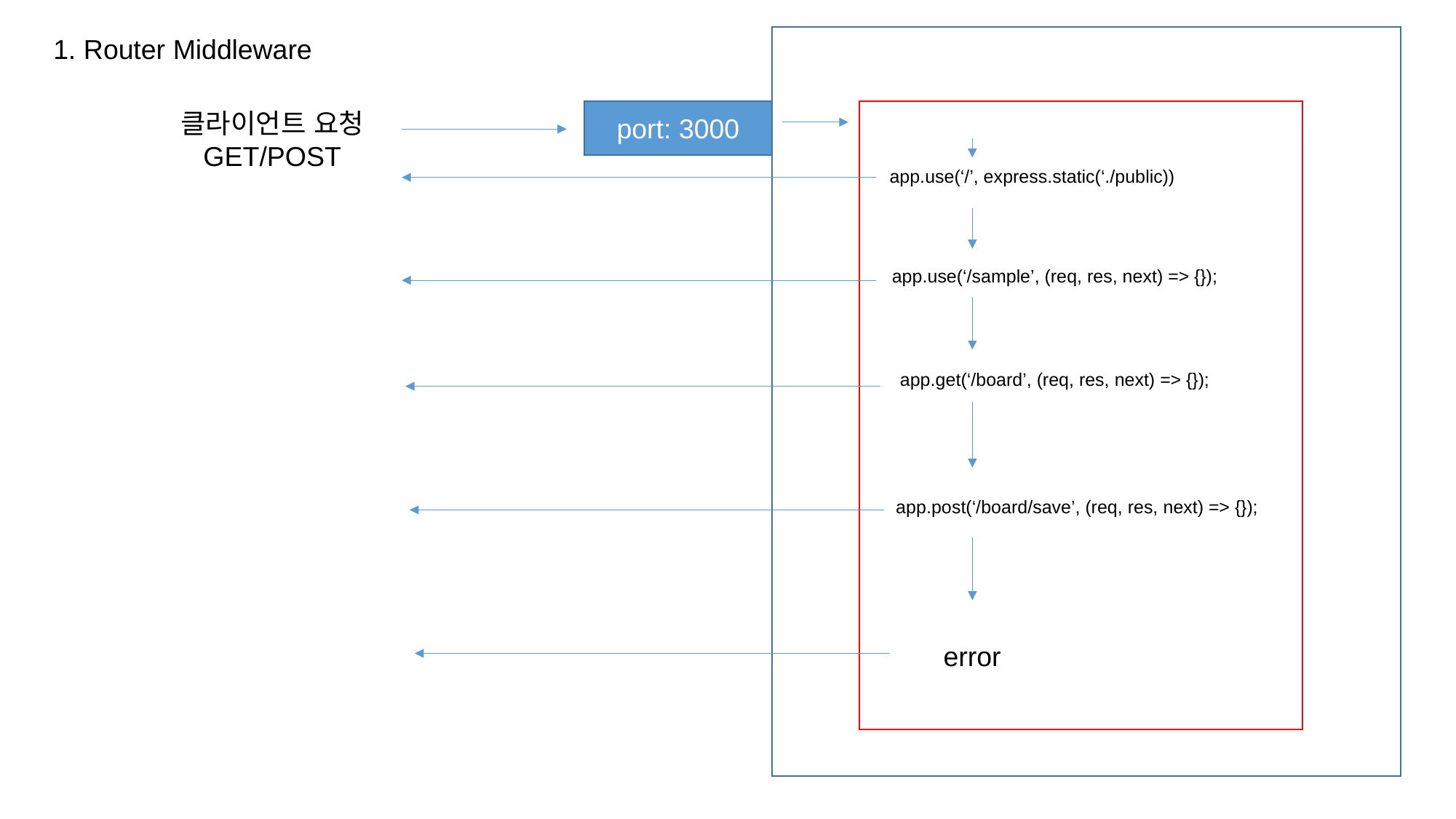

1. Router Middleware

port: 3000
클라이언트 요청
GET/POST

app.use(‘/’, express.static(‘./public))
app.use(‘/sample’, (req, res, next) => {});
app.get(‘/board’, (req, res, next) => {});
app.post(‘/board/save’, (req, res, next) => {});
error